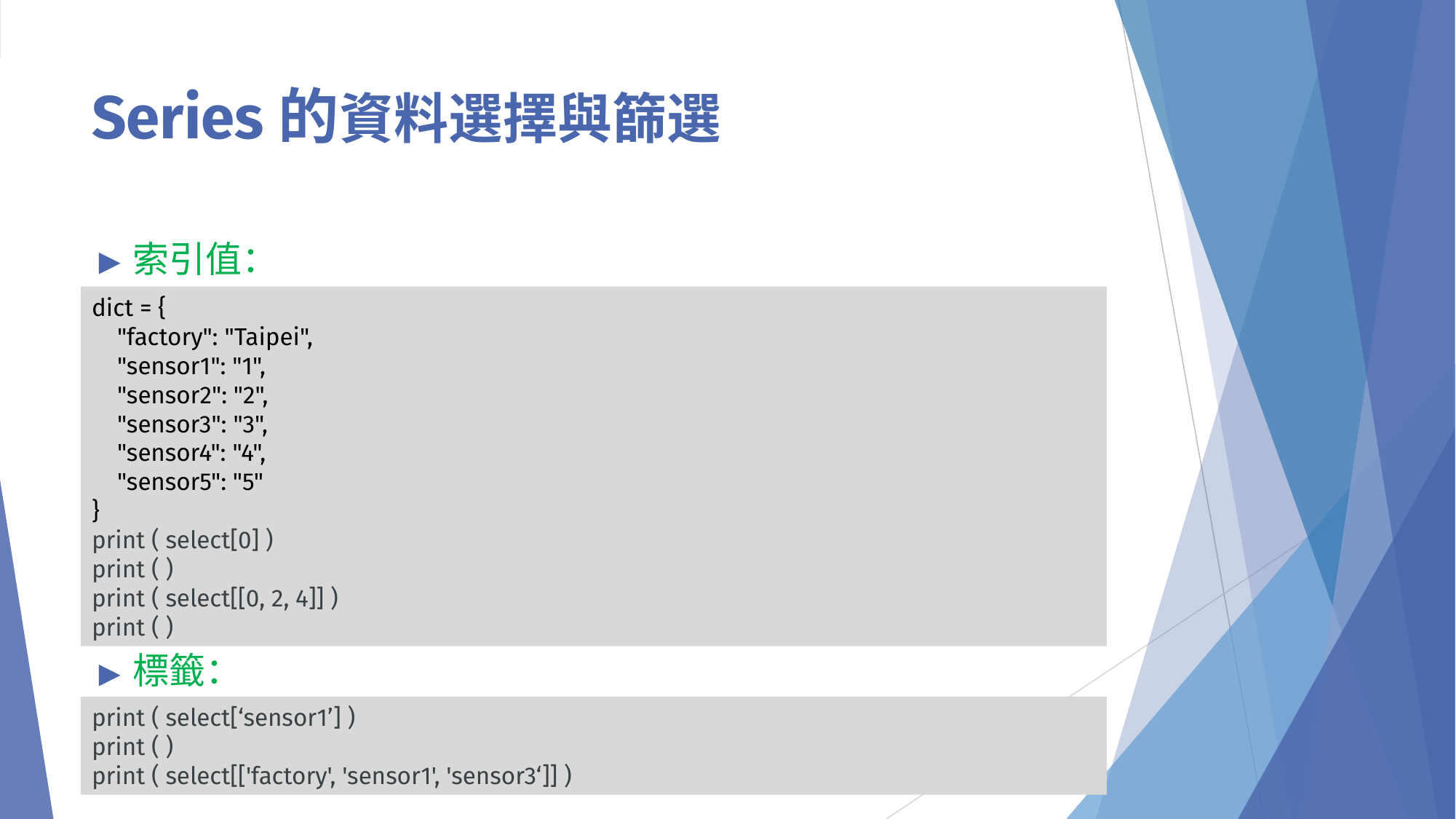

# Series的資料選擇與篩選
索引值：

標籤：

dict = {
    "factory": "Taipei",
    "sensor1": "1",
    "sensor2": "2",
    "sensor3": "3",
    "sensor4": "4",
    "sensor5": "5"
}
print ( select[0] )
print ( )
print ( select[[0, 2, 4]] )
print ( )
print ( select[‘sensor1’] )
print ( )
print ( select[['factory', 'sensor1', 'sensor3‘]] )